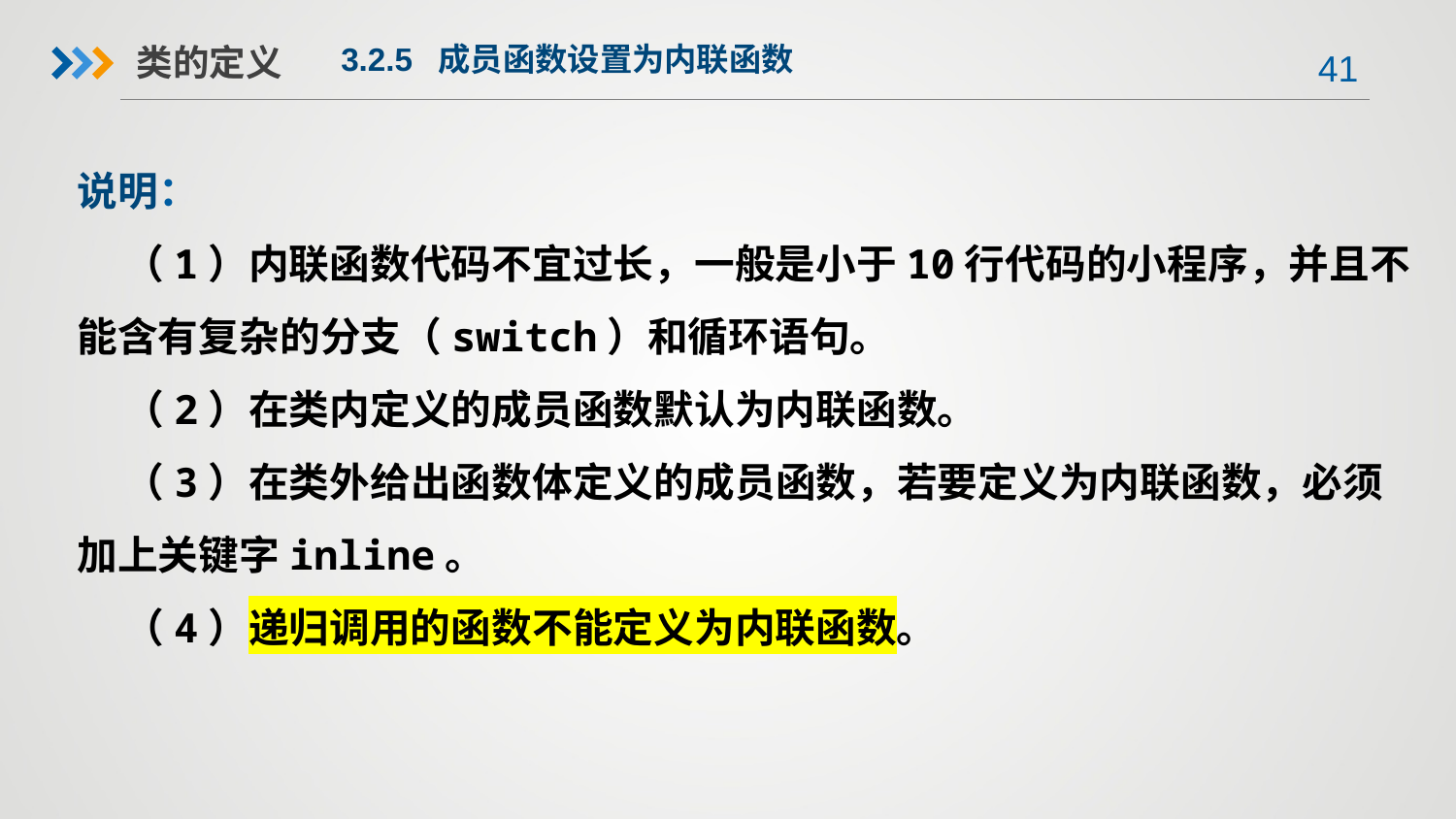

类的定义
3.2.5  成员函数设置为内联函数
说明：
    （1）内联函数代码不宜过长，一般是小于10行代码的小程序，并且不能含有复杂的分支（switch）和循环语句。
    （2）在类内定义的成员函数默认为内联函数。
    （3）在类外给出函数体定义的成员函数，若要定义为内联函数，必须加上关键字inline。
    （4）递归调用的函数不能定义为内联函数。